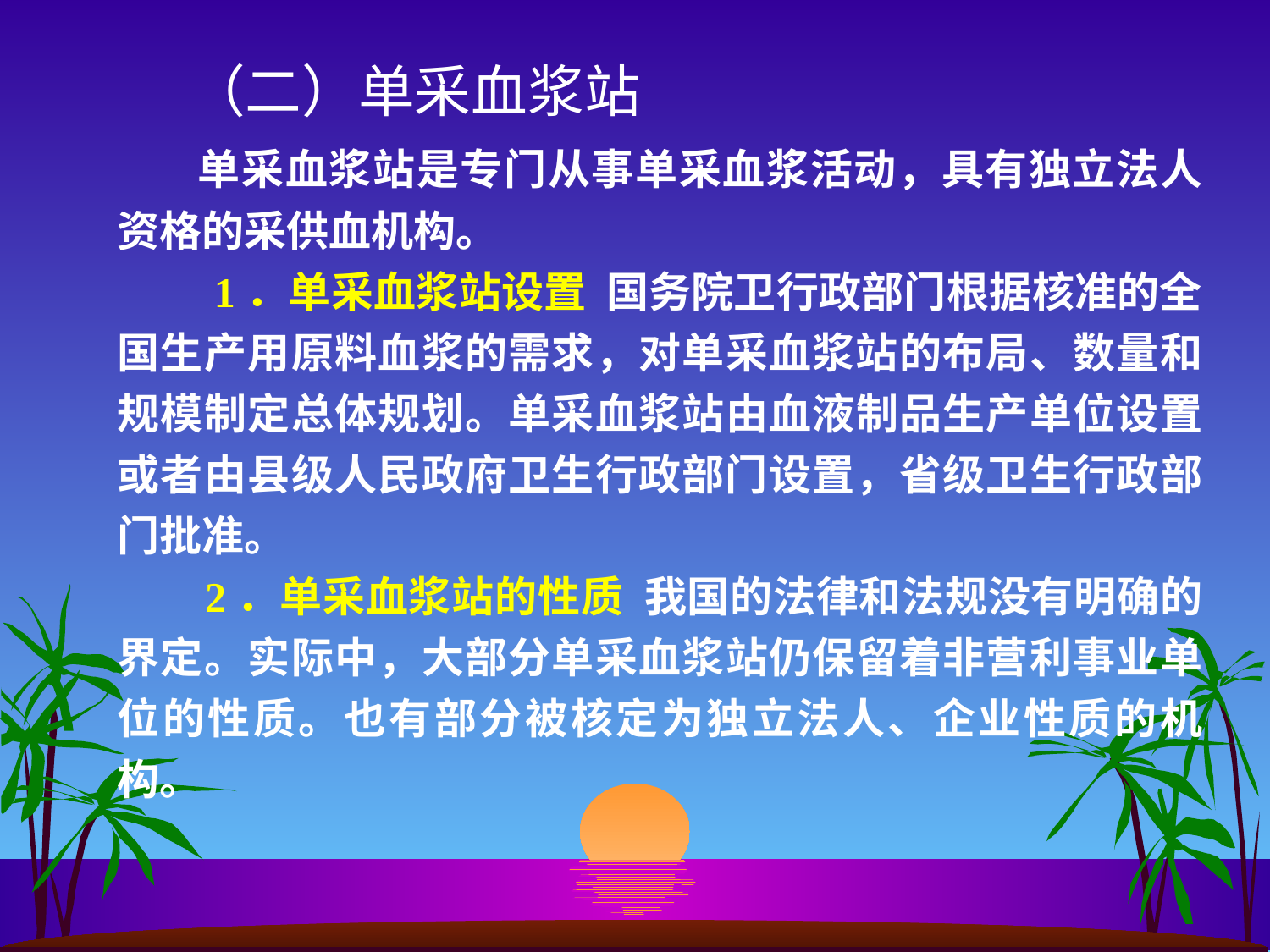

（二）单采血浆站
  单采血浆站是专门从事单采血浆活动，具有独立法人资格的采供血机构。
     1．单采血浆站设置  国务院卫行政部门根据核准的全国生产用原料血浆的需求，对单采血浆站的布局、数量和规模制定总体规划。单采血浆站由血液制品生产单位设置或者由县级人民政府卫生行政部门设置，省级卫生行政部门批准。
    2．单采血浆站的性质  我国的法律和法规没有明确的界定。实际中，大部分单采血浆站仍保留着非营利事业单位的性质。也有部分被核定为独立法人、企业性质的机构。
#